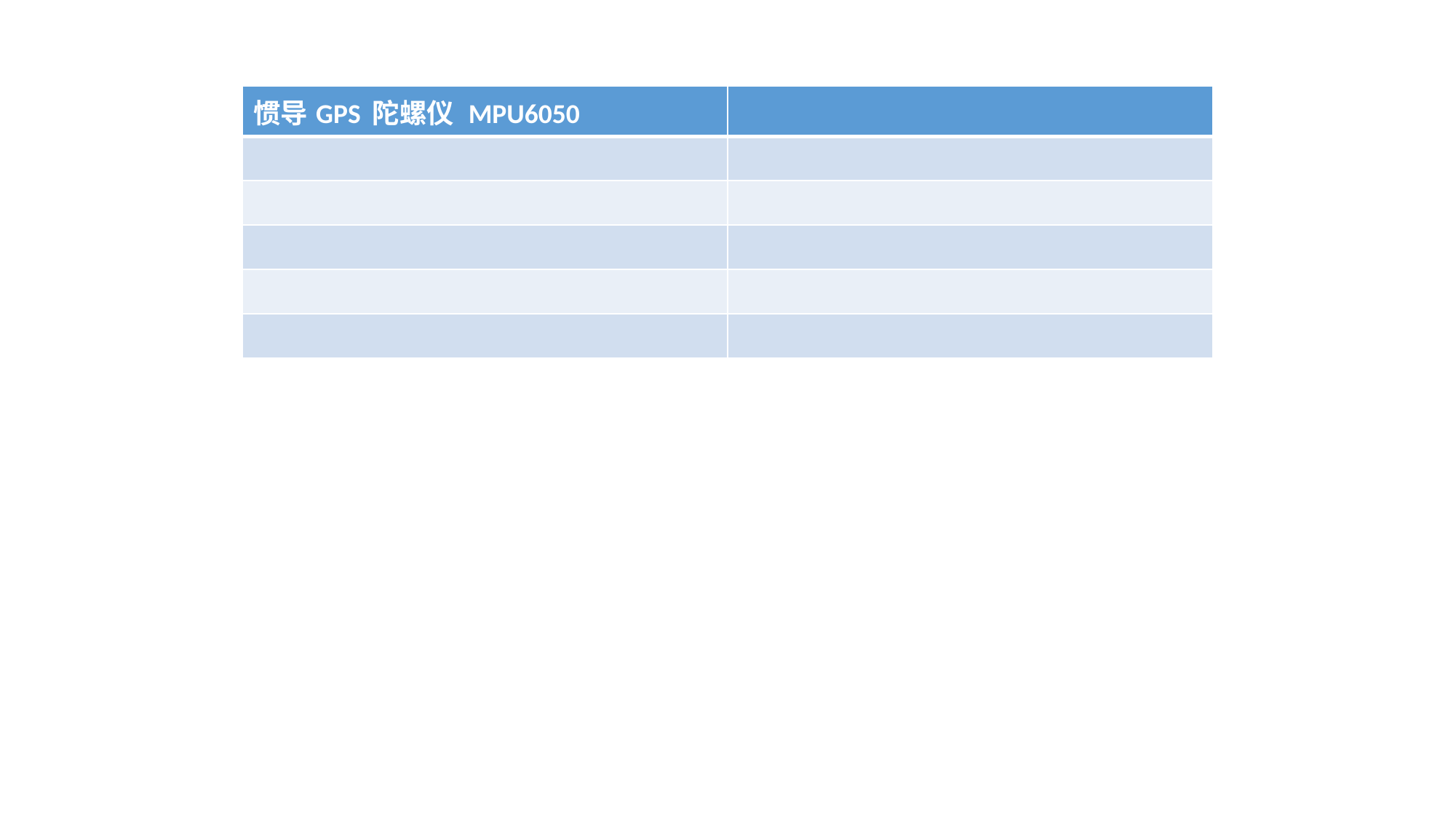

| 惯导GPS 陀螺仪 MPU6050 |  |
| --- | --- |
|  |  |
|  |  |
|  |  |
|  |  |
|  |  |